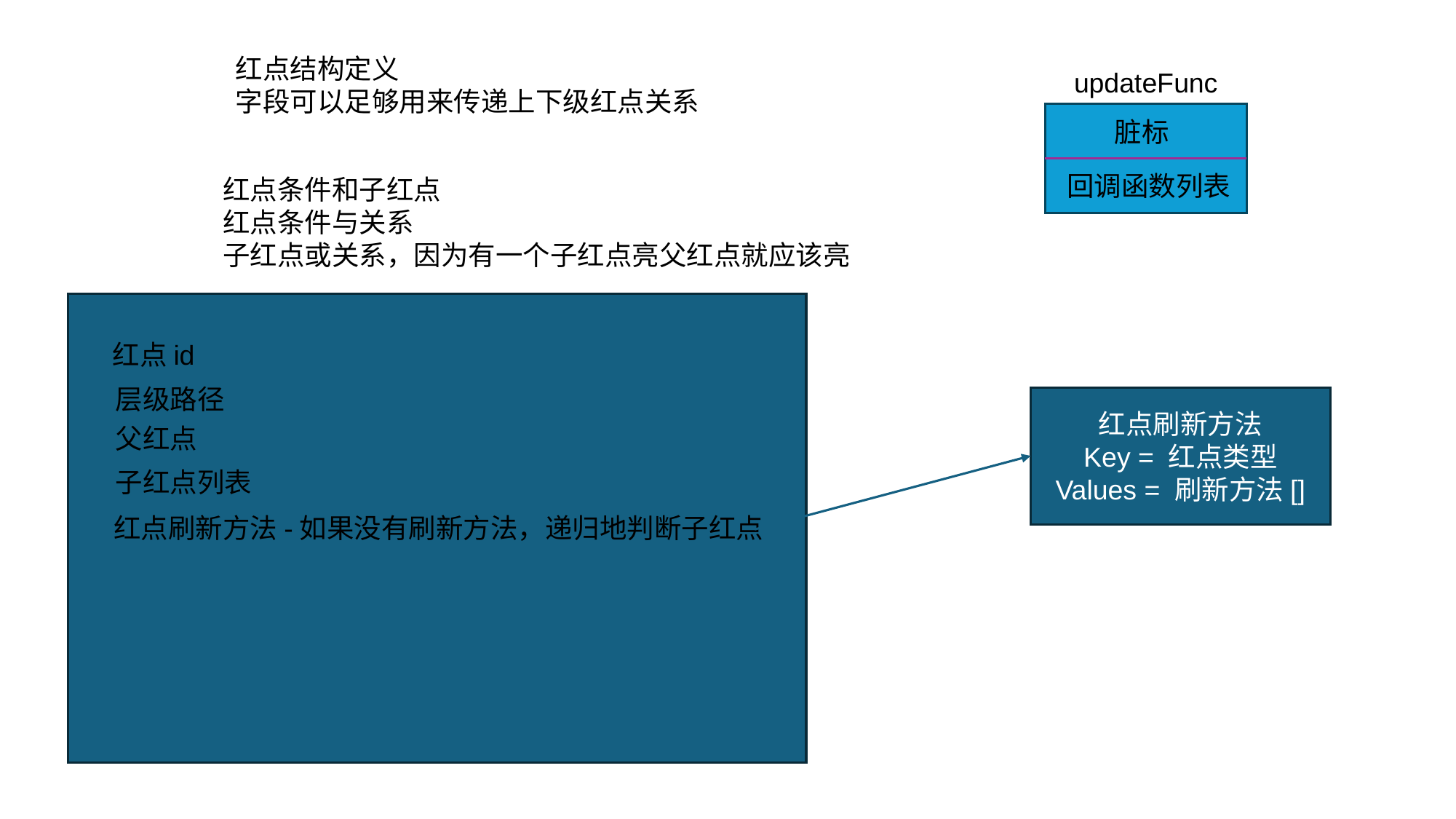

红点结构定义
字段可以足够用来传递上下级红点关系
updateFunc

脏标
回调函数列表
红点条件和子红点
红点条件与关系
子红点或关系，因为有一个子红点亮父红点就应该亮

红点id
层级路径
红点刷新方法
Key = 红点类型
Values = 刷新方法[]
父红点
子红点列表
红点刷新方法-如果没有刷新方法，递归地判断子红点